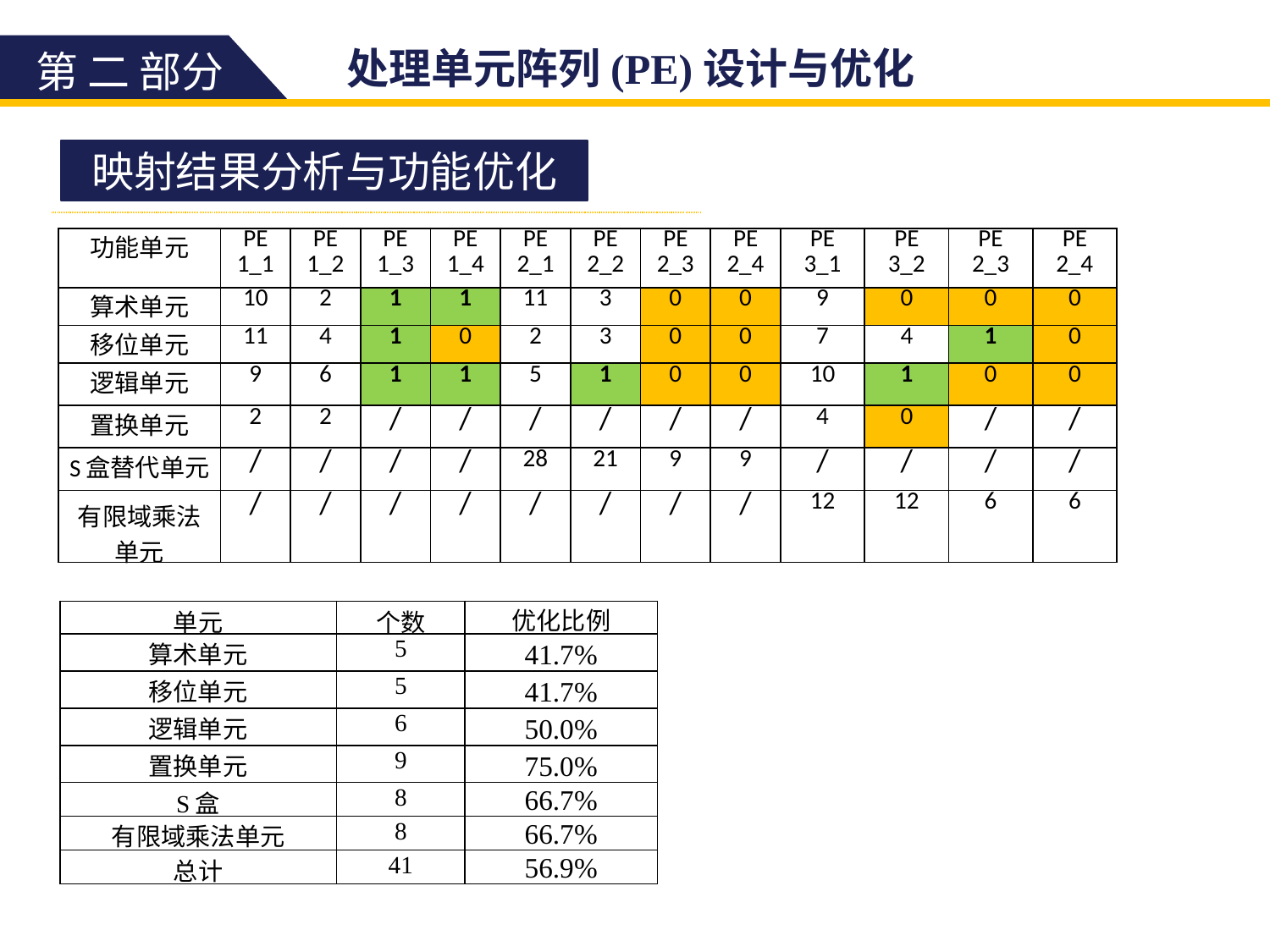

处理单元阵列(PE)设计与优化

第 二 部分

映射结果分析与功能优化

| 功能单元 | PE 1\_1 | PE 1\_2 | PE 1\_3 | PE 1\_4 | PE 2\_1 | PE 2\_2 | PE 2\_3 | PE 2\_4 | PE 3\_1 | PE 3\_2 | PE 2\_3 | PE 2\_4 |
| --- | --- | --- | --- | --- | --- | --- | --- | --- | --- | --- | --- | --- |
| 算术单元 | 10 | 2 | 1 | 1 | 11 | 3 | 0 | 0 | 9 | 0 | 0 | 0 |
| 移位单元 | 11 | 4 | 1 | 0 | 2 | 3 | 0 | 0 | 7 | 4 | 1 | 0 |
| 逻辑单元 | 9 | 6 | 1 | 1 | 5 | 1 | 0 | 0 | 10 | 1 | 0 | 0 |
| 置换单元 | 2 | 2 | / | / | / | / | / | / | 4 | 0 | / | / |
| S盒替代单元 | / | / | / | / | 28 | 21 | 9 | 9 | / | / | / | / |
| 有限域乘法单元 | / | / | / | / | / | / | / | / | 12 | 12 | 6 | 6 |
| 单元 | 个数 | 优化比例 |
| --- | --- | --- |
| 算术单元 | 5 | 41.7% |
| 移位单元 | 5 | 41.7% |
| 逻辑单元 | 6 | 50.0% |
| 置换单元 | 9 | 75.0% |
| S盒 | 8 | 66.7% |
| 有限域乘法单元 | 8 | 66.7% |
| 总计 | 41 | 56.9% |